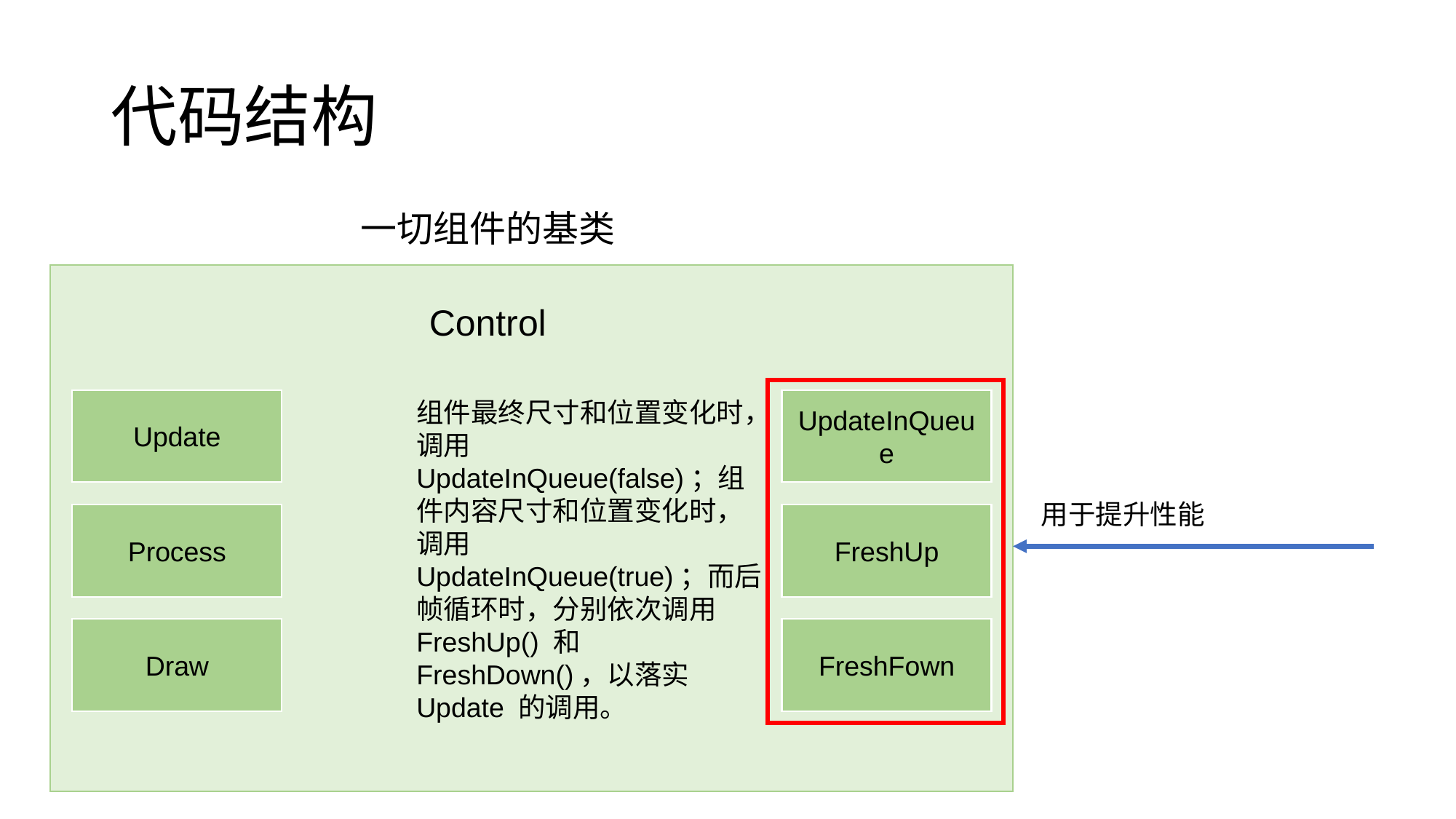

# 代码结构
一切组件的基类

Control

Update
组件最终尺寸和位置变化时，调用 UpdateInQueue(false)；组件内容尺寸和位置变化时，调用 UpdateInQueue(true)；而后帧循环时，分别依次调用 FreshUp() 和 FreshDown()，以落实 Update 的调用。
UpdateInQueue
用于提升性能
Process
FreshUp
FreshFown
Draw